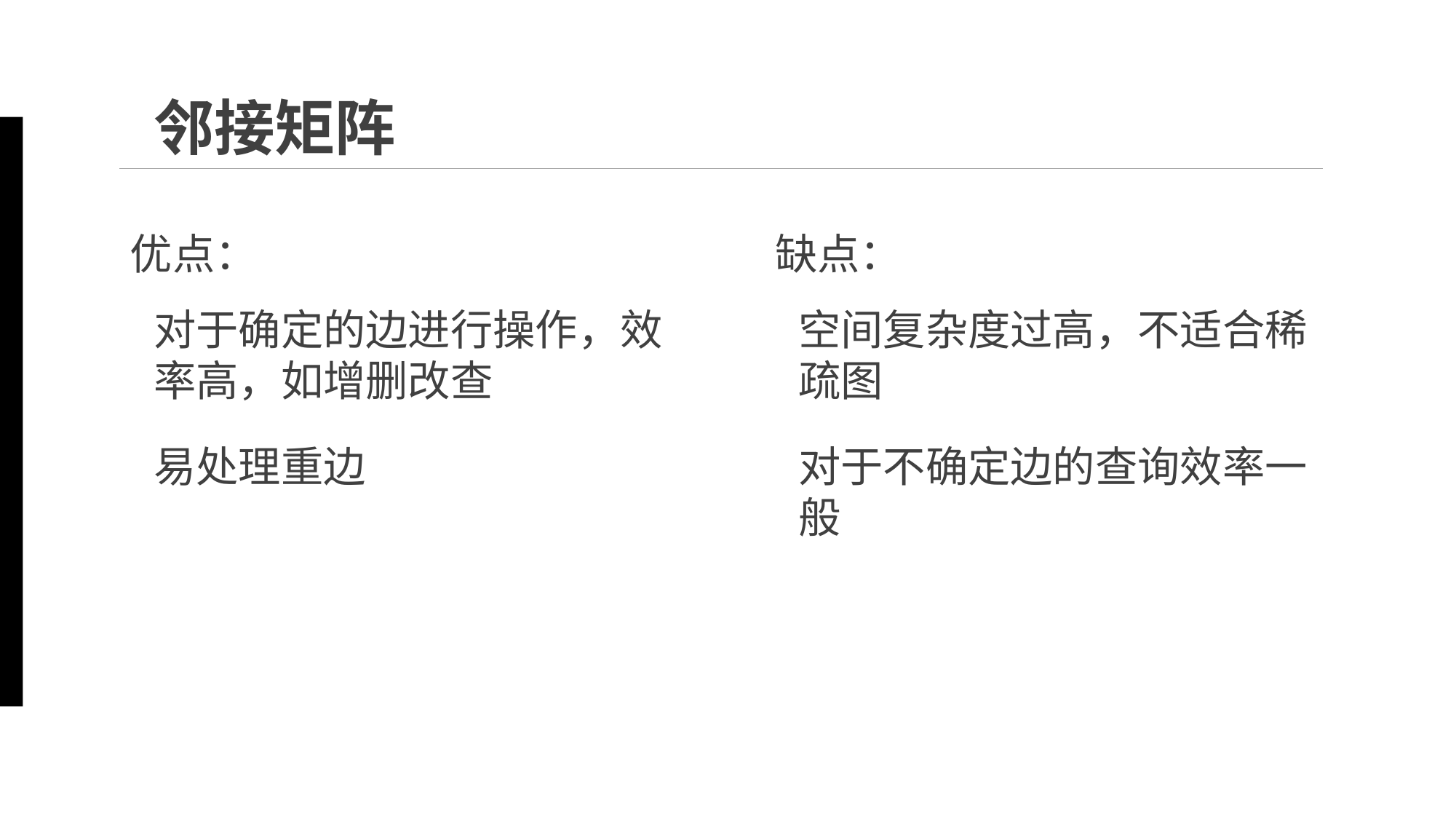

邻接矩阵

优点：
缺点：
对于确定的边进行操作，效率高，如增删改查
空间复杂度过高，不适合稀疏图
易处理重边
对于不确定边的查询效率一般